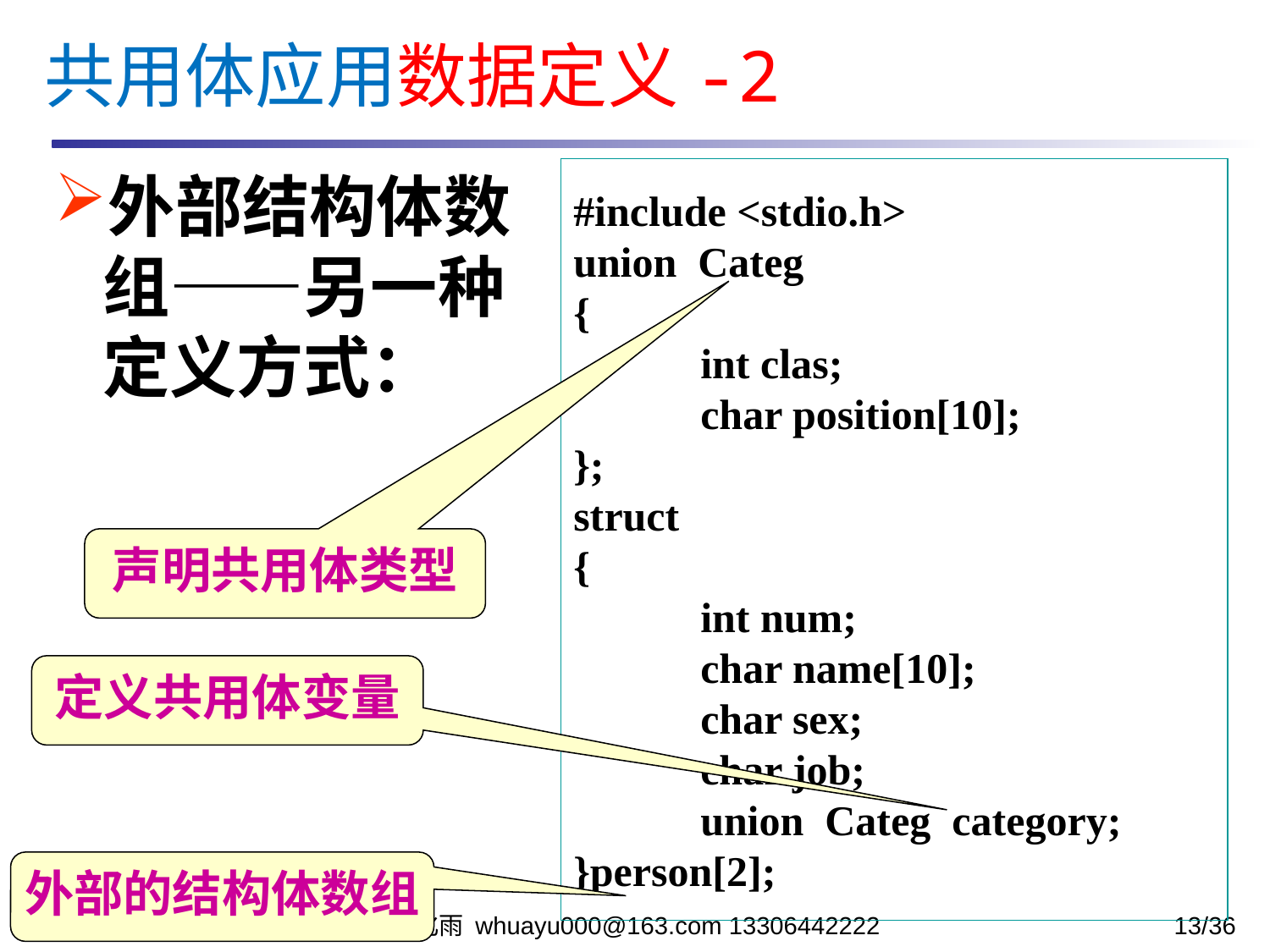

共用体应用数据定义-2
外部结构体数组——另一种定义方式：
#include <stdio.h>
union  Categ
{
	int clas;
    	char position[10];
};
struct
{
	int num;
	char name[10];
	char sex;
	char job;
	union  Categ  category;
}person[2];
声明共用体类型
定义共用体变量
外部的结构体数组
2023/12/12
王化雨 whuayu000@163.com 13306442222
13/36